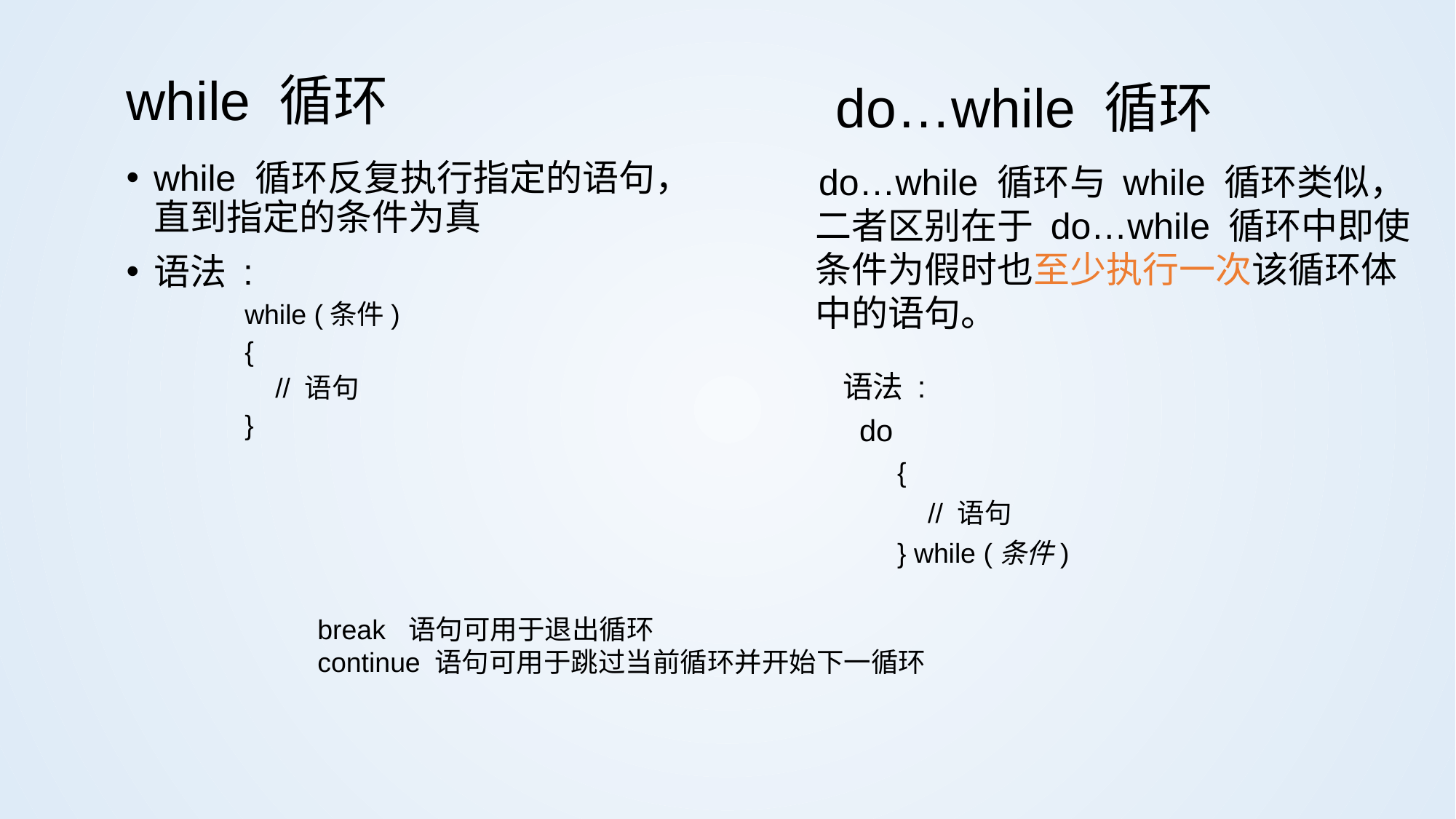

# while 循环
do…while 循环
   do…while 循环与 while 循环类似，二者区别在于 do…while 循环中即使条件为假时也至少执行一次该循环体中的语句。

语法 :
  do
{
    // 语句
} while (条件)
while 循环反复执行指定的语句，直到指定的条件为真
语法 :
while (条件)
{
    // 语句
}

break 语句可用于退出循环
continue 语句可用于跳过当前循环并开始下一循环